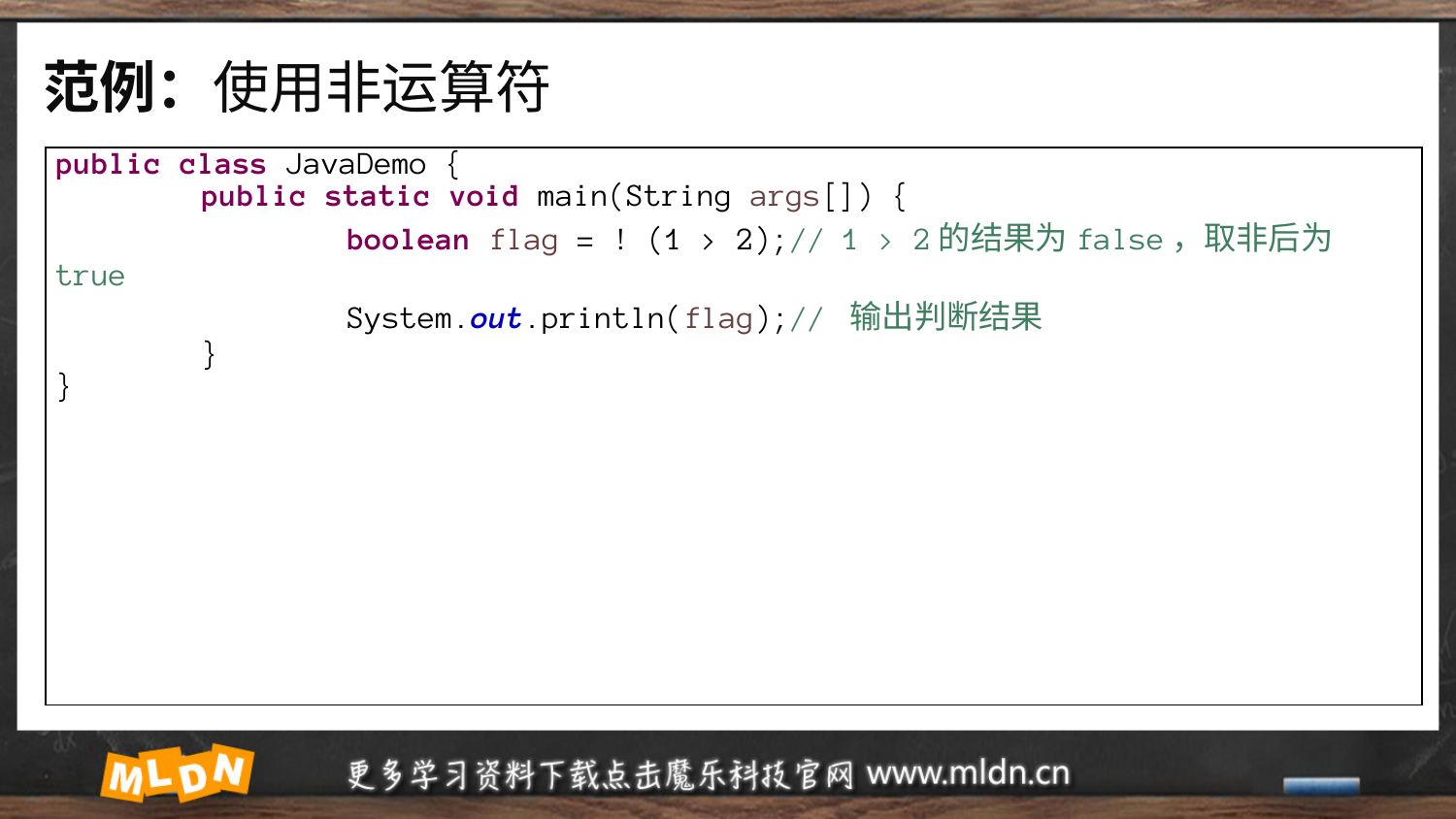

# 范例：使用非运算符
| public class JavaDemo { public static void main(String args[]) { boolean flag = ! (1 > 2);// 1 > 2的结果为false，取非后为true System.out.println(flag);// 输出判断结果 } } |
| --- |